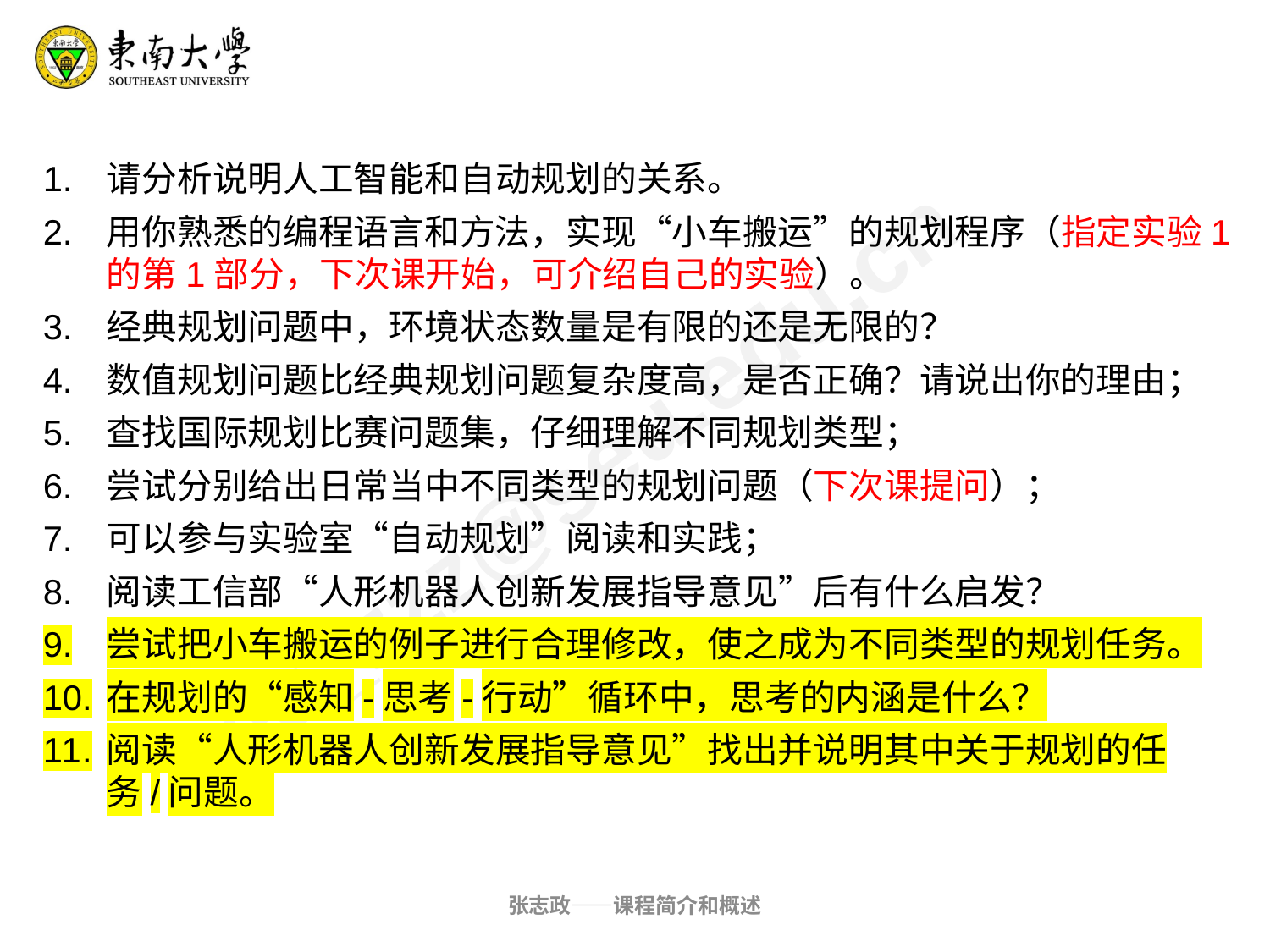

请分析说明人工智能和自动规划的关系。
用你熟悉的编程语言和方法，实现“小车搬运”的规划程序（指定实验1的第1部分，下次课开始，可介绍自己的实验）。
经典规划问题中，环境状态数量是有限的还是无限的？
数值规划问题比经典规划问题复杂度高，是否正确？请说出你的理由；
查找国际规划比赛问题集，仔细理解不同规划类型；
尝试分别给出日常当中不同类型的规划问题（下次课提问）；
可以参与实验室“自动规划”阅读和实践；
阅读工信部“人形机器人创新发展指导意见”后有什么启发？
尝试把小车搬运的例子进行合理修改，使之成为不同类型的规划任务。
在规划的“感知-思考-行动”循环中，思考的内涵是什么？
阅读“人形机器人创新发展指导意见”找出并说明其中关于规划的任务/问题。

张志政——课程简介和概述
50